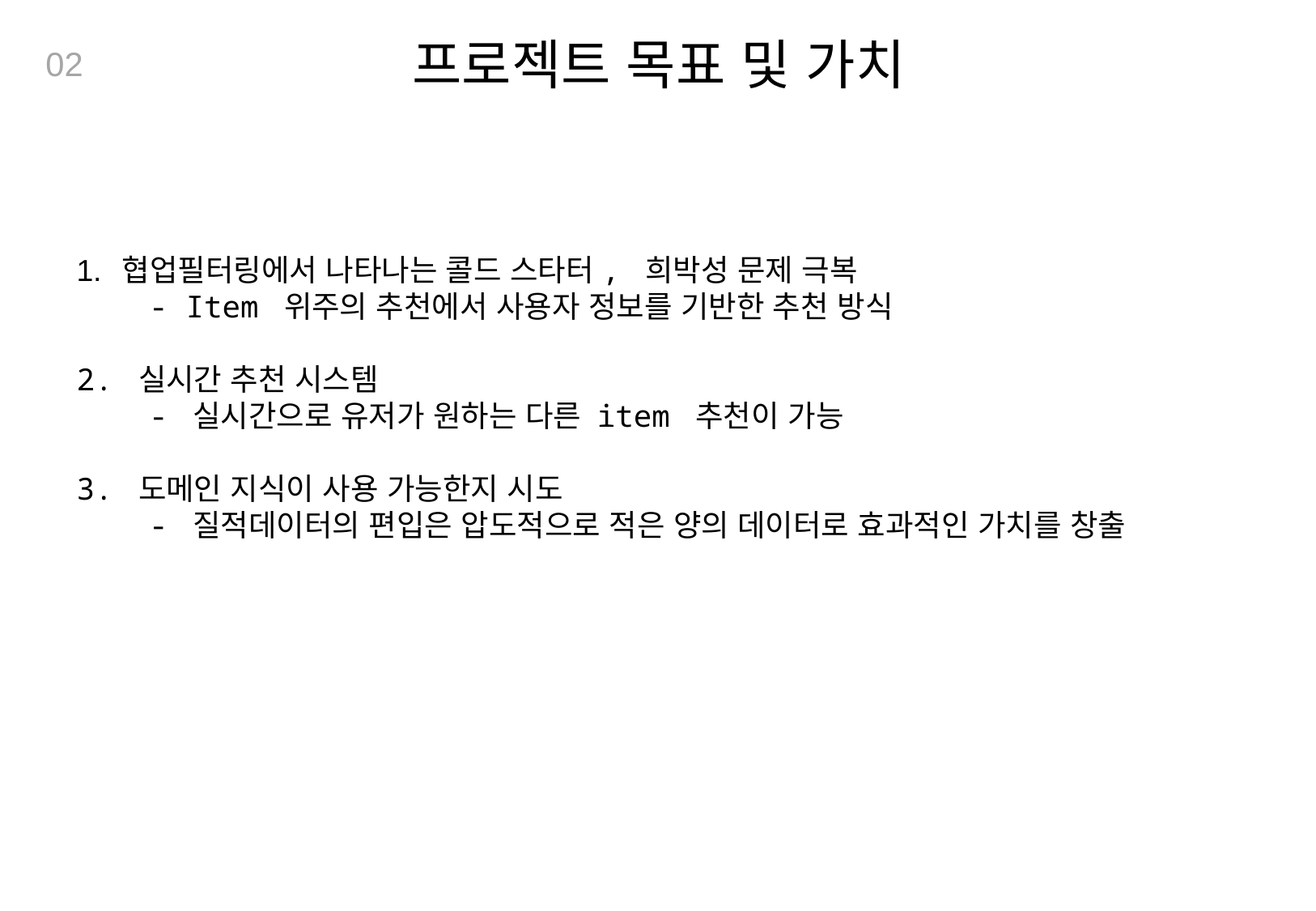

프로젝트 목표 및 가치
02
협업필터링에서 나타나는 콜드 스타터, 희박성 문제 극복
    - Item 위주의 추천에서 사용자 정보를 기반한 추천 방식

2. 실시간 추천 시스템
    - 실시간으로 유저가 원하는 다른 item 추천이 가능
3. 도메인 지식이 사용 가능한지 시도
    - 질적데이터의 편입은 압도적으로 적은 양의 데이터로 효과적인 가치를 창출
Transformer